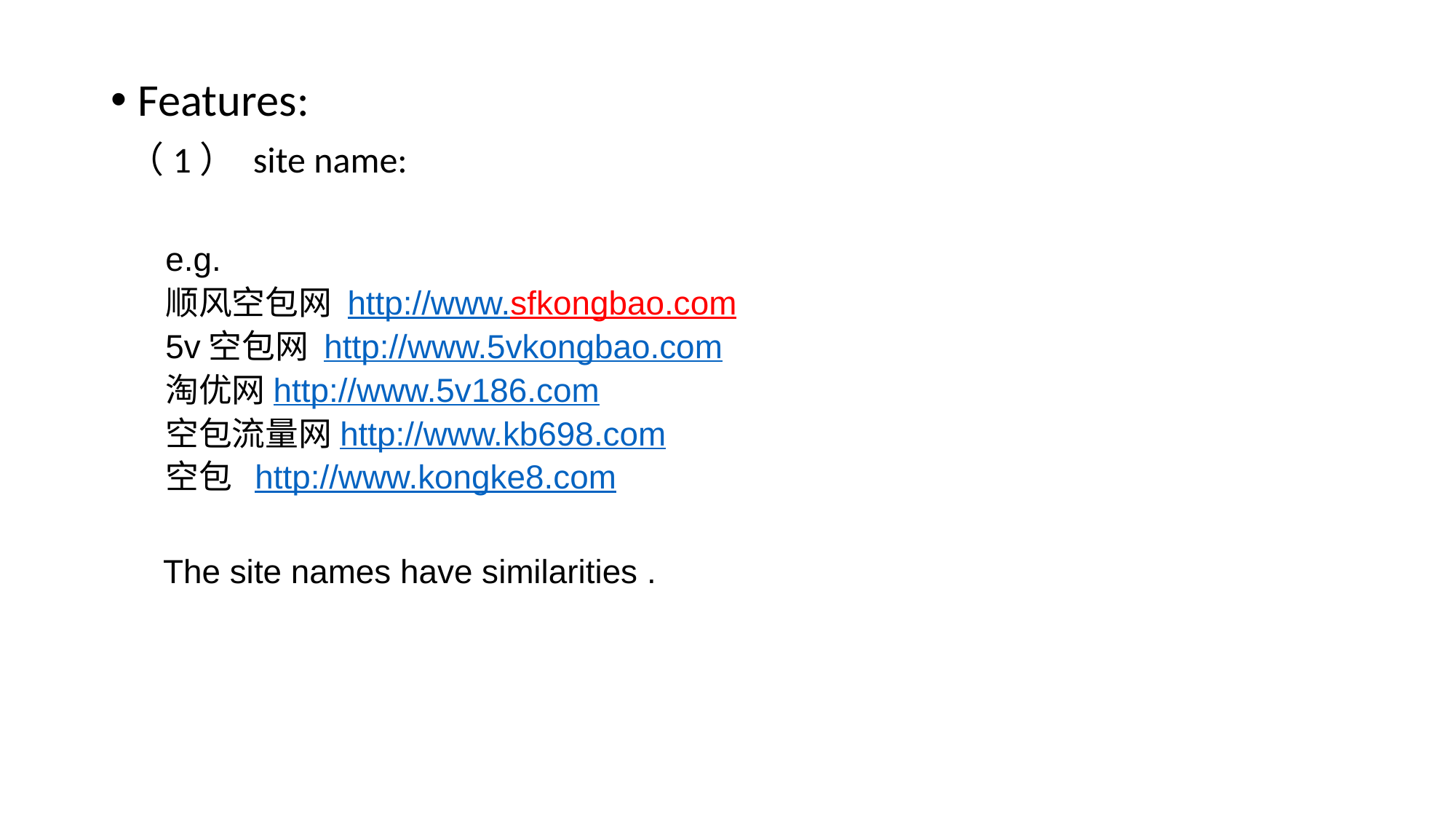

Features:
  （1） site name:

e.g.
顺风空包网 http://www.sfkongbao.com
5v空包网 http://www.5vkongbao.com
淘优网http://www.5v186.com
空包流量网http://www.kb698.com
空包  http://www.kongke8.com

       The site names have similarities .